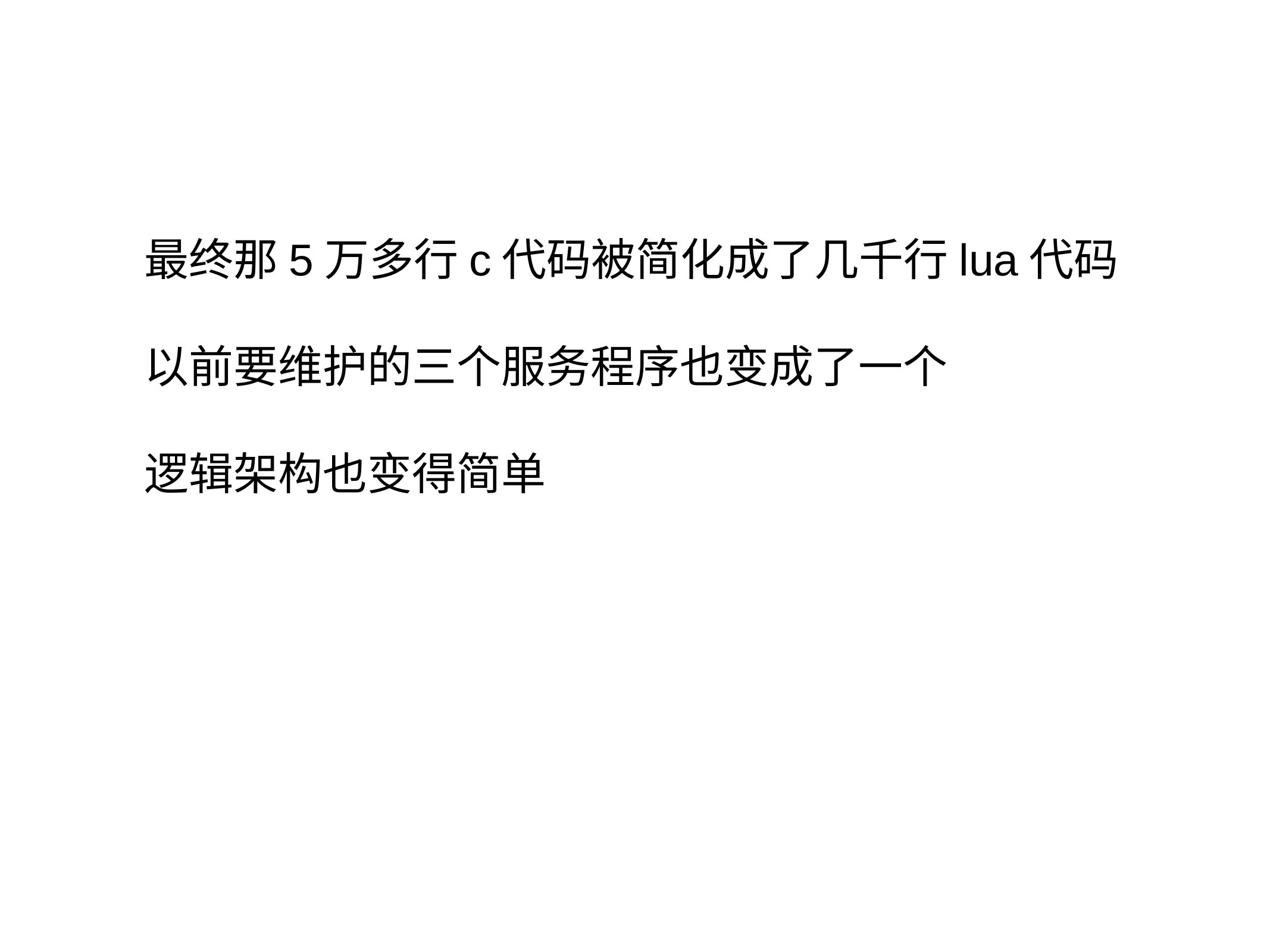

最终那5万多行c代码被简化成了几千行lua代码

以前要维护的三个服务程序也变成了一个

逻辑架构也变得简单